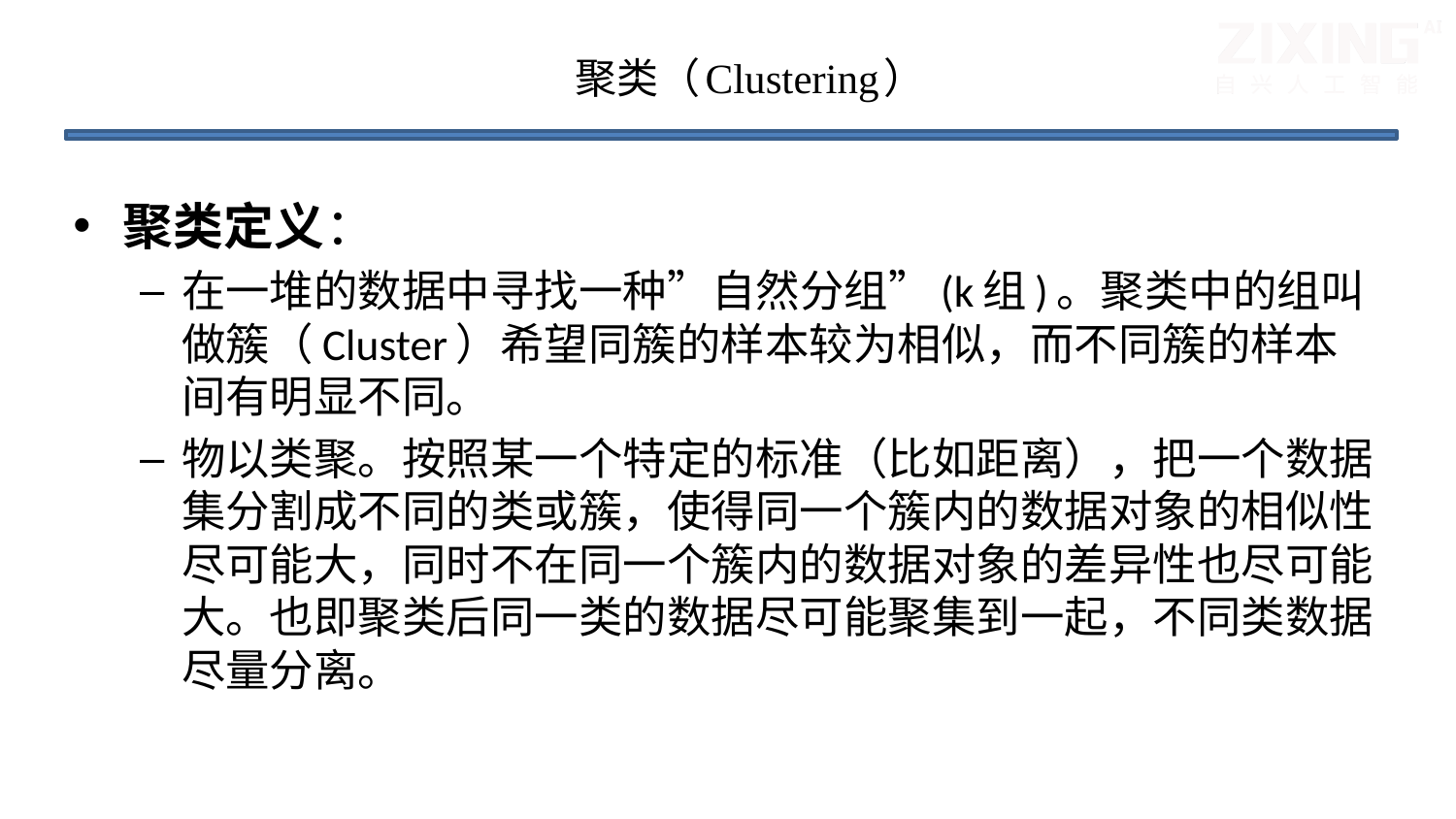

# 聚类（Clustering）

聚类定义：
在一堆的数据中寻找一种”自然分组”(k组)。聚类中的组叫做簇（Cluster）希望同簇的样本较为相似，而不同簇的样本间有明显不同。
物以类聚。按照某一个特定的标准（比如距离），把一个数据集分割成不同的类或簇，使得同一个簇内的数据对象的相似性尽可能大，同时不在同一个簇内的数据对象的差异性也尽可能大。也即聚类后同一类的数据尽可能聚集到一起，不同类数据尽量分离。